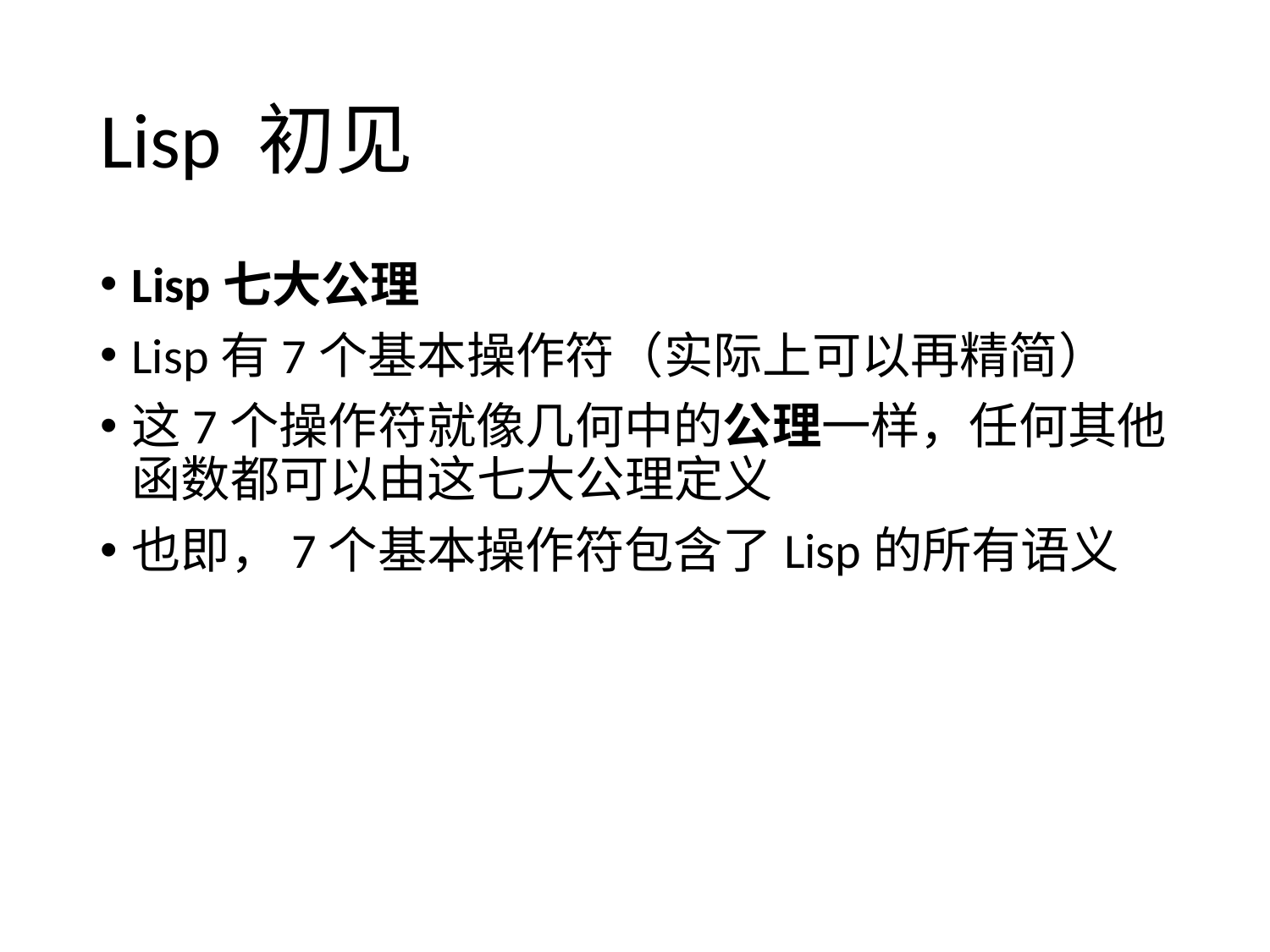

# Lisp 初见
Lisp七大公理
Lisp有7个基本操作符（实际上可以再精简）
这7个操作符就像几何中的公理一样，任何其他函数都可以由这七大公理定义
也即，7个基本操作符包含了Lisp的所有语义